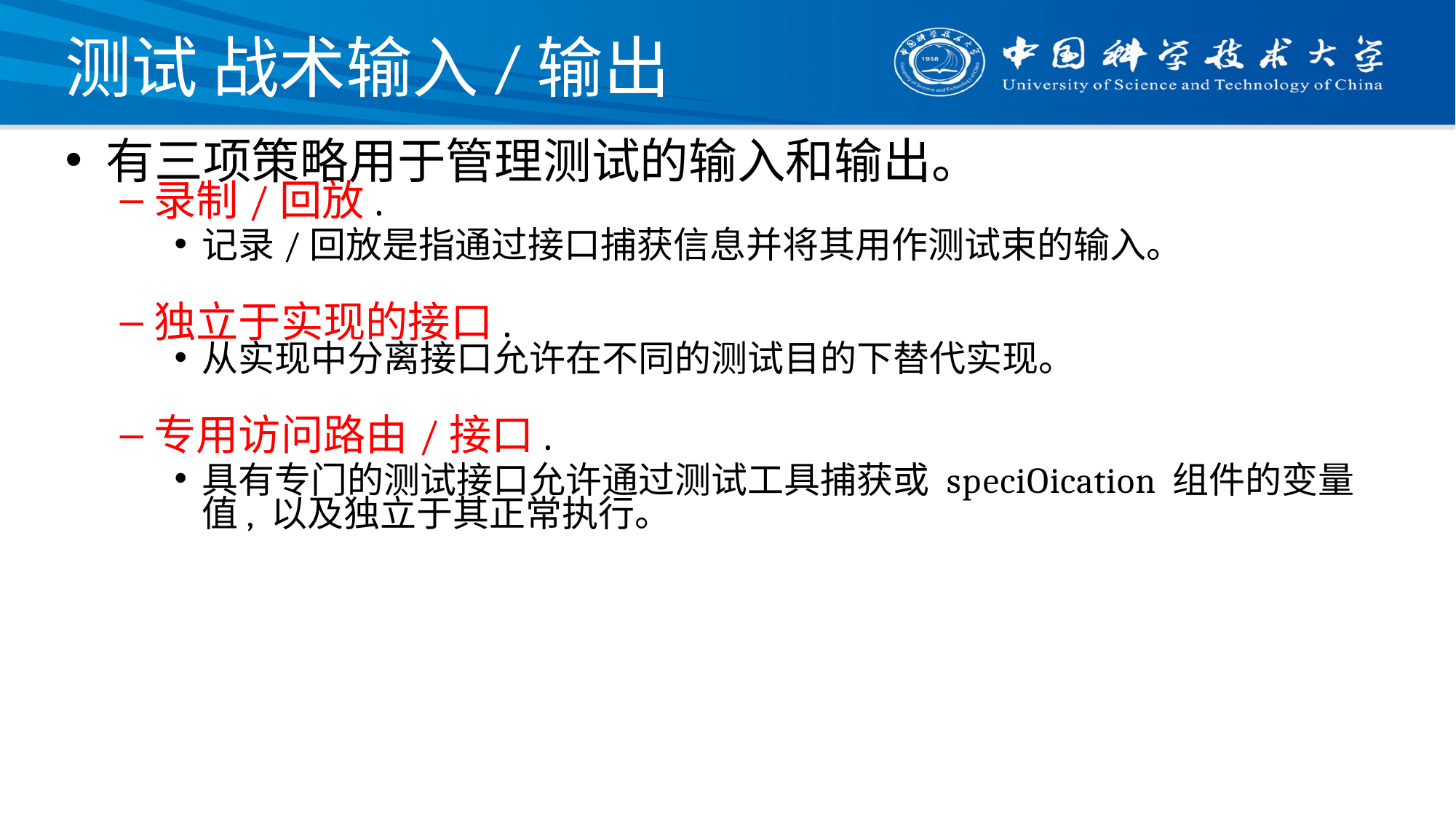

# 测试 战术输入/输出
有三项策略用于管理测试的输入和输出。
录制/回放.
记录/回放是指通过接口捕获信息并将其用作测试束的输入。

独立于实现的接口.
从实现中分离接口允许在不同的测试目的下替代实现。

专用访问路由/接口.
具有专门的测试接口允许通过测试工具捕获或 speciOication 组件的变量值, 以及独立于其正常执行。